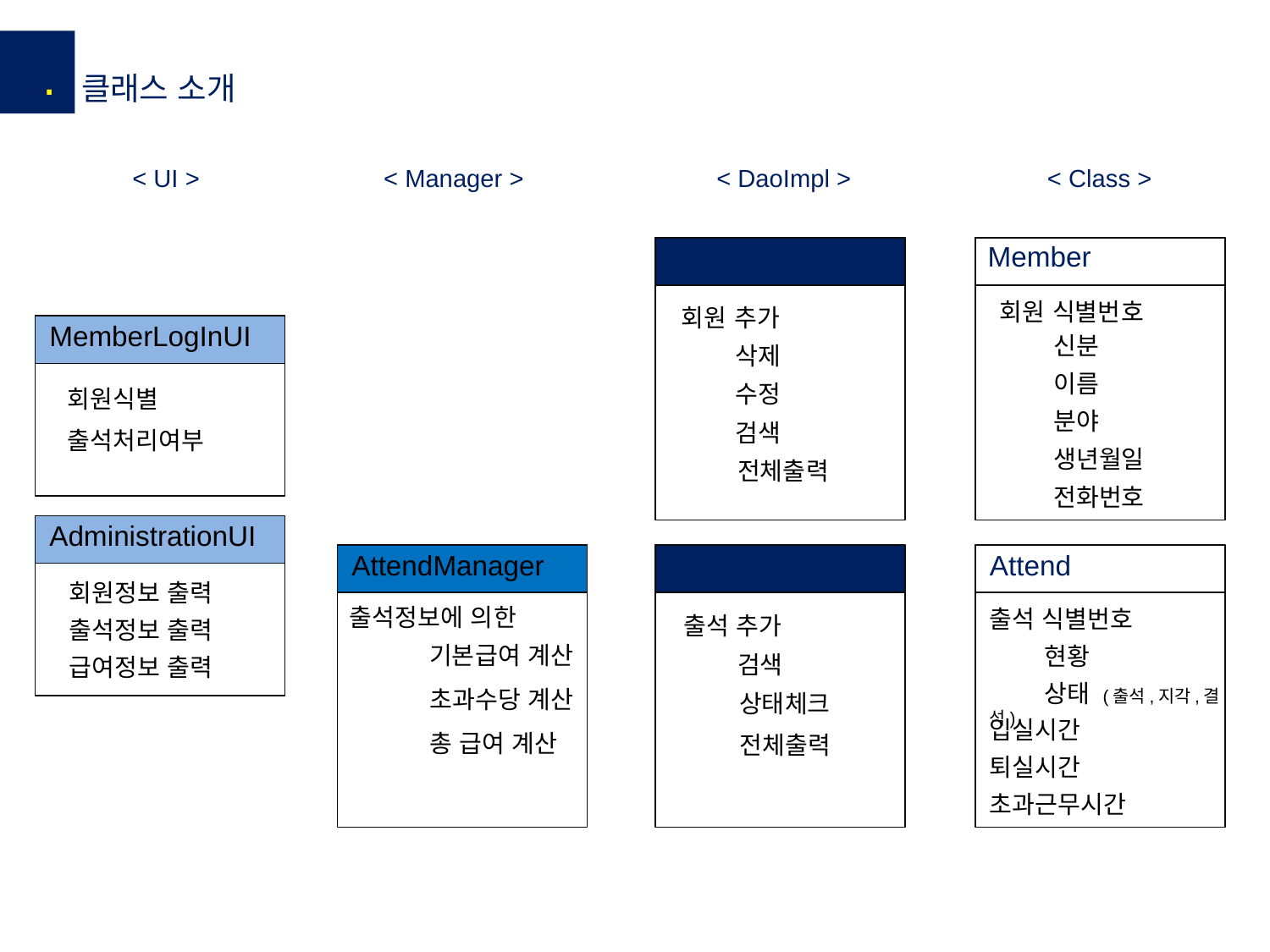

3.

윤고딕310
클래스 소개
윤고딕330
< UI >
< Manager >
< DaoImpl >
 < Class >
윤고딕350
Member
MeberDaoImpl

회원 식별번호
회원 추가
MemberLogInUI

신분
삭제
이름
수정
회원식별
분야
검색
출석처리여부
생년월일
전체출력
전화번호
AdministrationUI

AttendManager
AttendDaoImpl
Attend

회원정보 출력
출석정보에 의한
출석 식별번호
출석 추가
출석정보 출력
기본급여 계산
       현황
검색
급여정보 출력
       상태 (출석,지각,결석)
초과수당 계산
상태체크
입실시간
총 급여 계산
전체출력
퇴실시간
초과근무시간